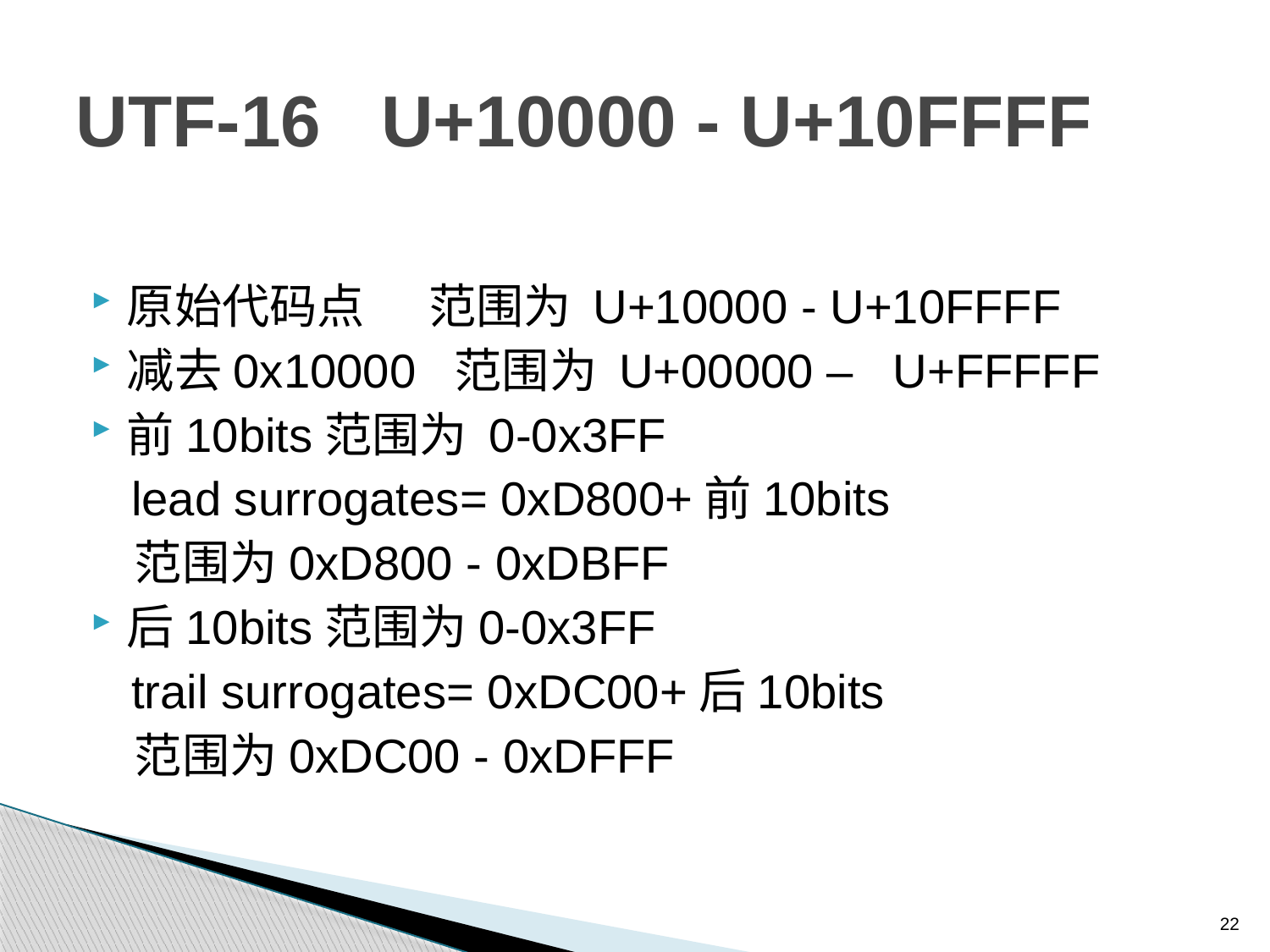

# UTF-16   U+10000 - U+10FFFF

原始代码点      范围为 U+10000 - U+10FFFF
减去0x10000  范围为 U+00000 –   U+FFFFF
前10bits范围为 0-0x3FF
   lead surrogates= 0xD800+前10bits
   范围为0xD800 - 0xDBFF
后10bits范围为0-0x3FF
   trail surrogates= 0xDC00+后10bits
   范围为0xDC00 - 0xDFFF
22